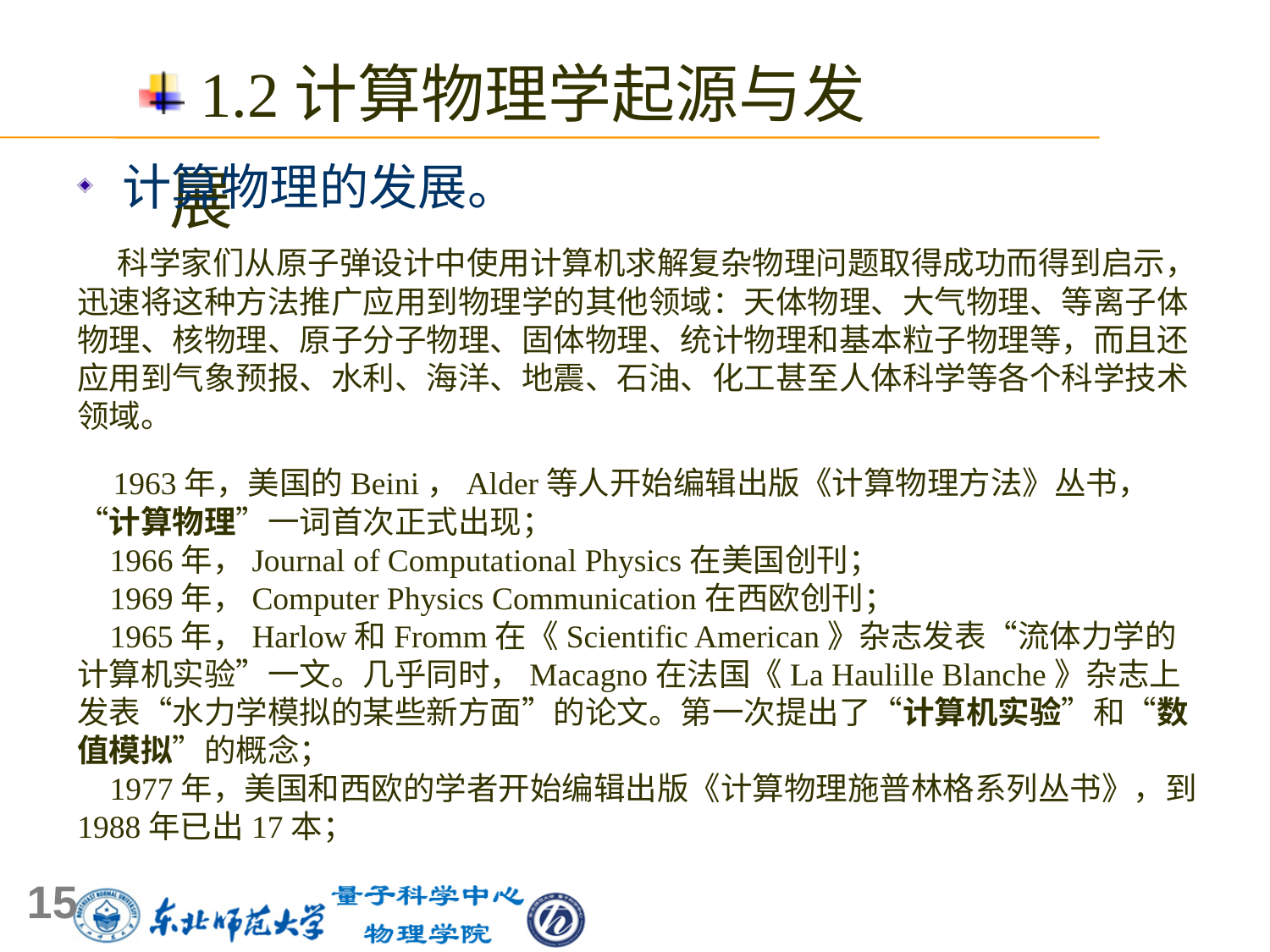

1.2计算物理学起源与发展

 计算物理的发展。
    科学家们从原子弹设计中使用计算机求解复杂物理问题取得成功而得到启示，迅速将这种方法推广应用到物理学的其他领域：天体物理、大气物理、等离子体物理、核物理、原子分子物理、固体物理、统计物理和基本粒子物理等，而且还应用到气象预报、水利、海洋、地震、石油、化工甚至人体科学等各个科学技术领域。

    1963年，美国的Beini，Alder等人开始编辑出版《计算物理方法》丛书， “计算物理”一词首次正式出现；
    1966年，Journal of Computational Physics在美国创刊；
    1969年，Computer Physics Communication在西欧创刊；
    1965年，Harlow和Fromm在《Scientific American》杂志发表“流体力学的计算机实验”一文。几乎同时，Macagno在法国《La Haulille Blanche》杂志上发表“水力学模拟的某些新方面”的论文。第一次提出了“计算机实验”和“数值模拟”的概念；
    1977年，美国和西欧的学者开始编辑出版《计算物理施普林格系列丛书》，到1988年已出17本；
15